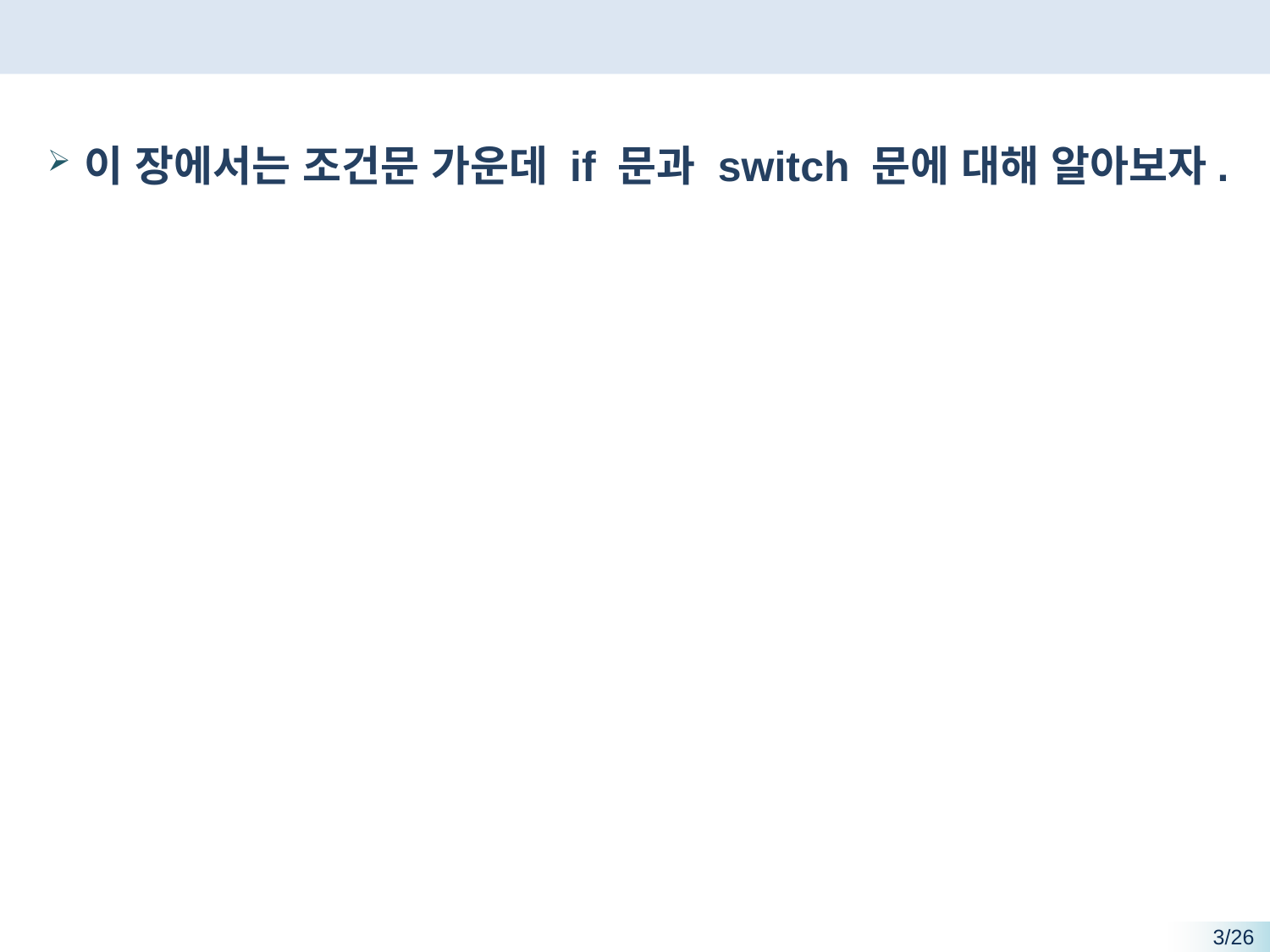

#
이 장에서는 조건문 가운데 if 문과 switch 문에 대해 알아보자.